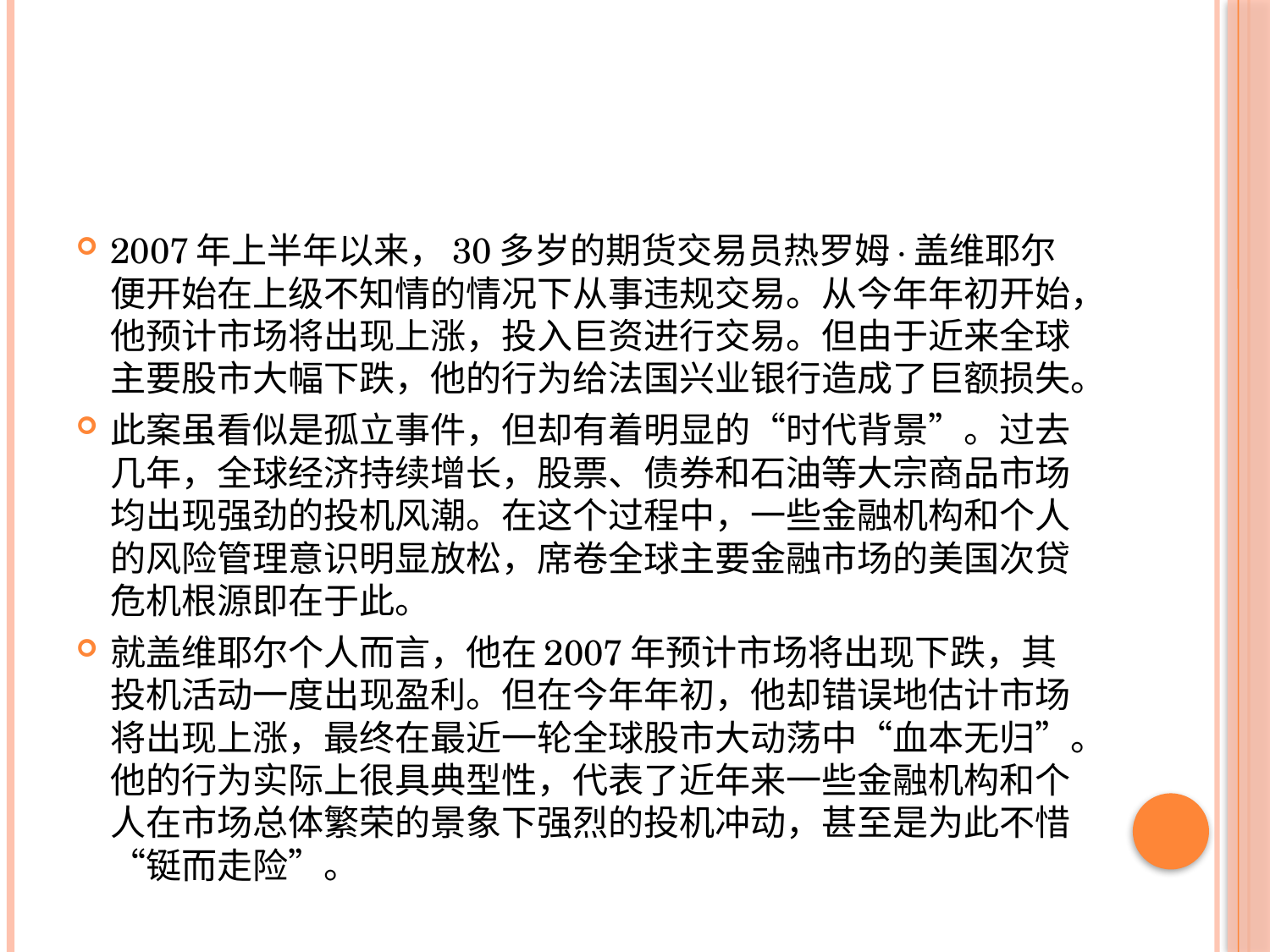

#
2007年上半年以来，30多岁的期货交易员热罗姆·盖维耶尔便开始在上级不知情的情况下从事违规交易。从今年年初开始，他预计市场将出现上涨，投入巨资进行交易。但由于近来全球主要股市大幅下跌，他的行为给法国兴业银行造成了巨额损失。
此案虽看似是孤立事件，但却有着明显的“时代背景”。过去几年，全球经济持续增长，股票、债券和石油等大宗商品市场均出现强劲的投机风潮。在这个过程中，一些金融机构和个人的风险管理意识明显放松，席卷全球主要金融市场的美国次贷危机根源即在于此。
就盖维耶尔个人而言，他在2007年预计市场将出现下跌，其投机活动一度出现盈利。但在今年年初，他却错误地估计市场将出现上涨，最终在最近一轮全球股市大动荡中“血本无归”。他的行为实际上很具典型性，代表了近年来一些金融机构和个人在市场总体繁荣的景象下强烈的投机冲动，甚至是为此不惜“铤而走险”。